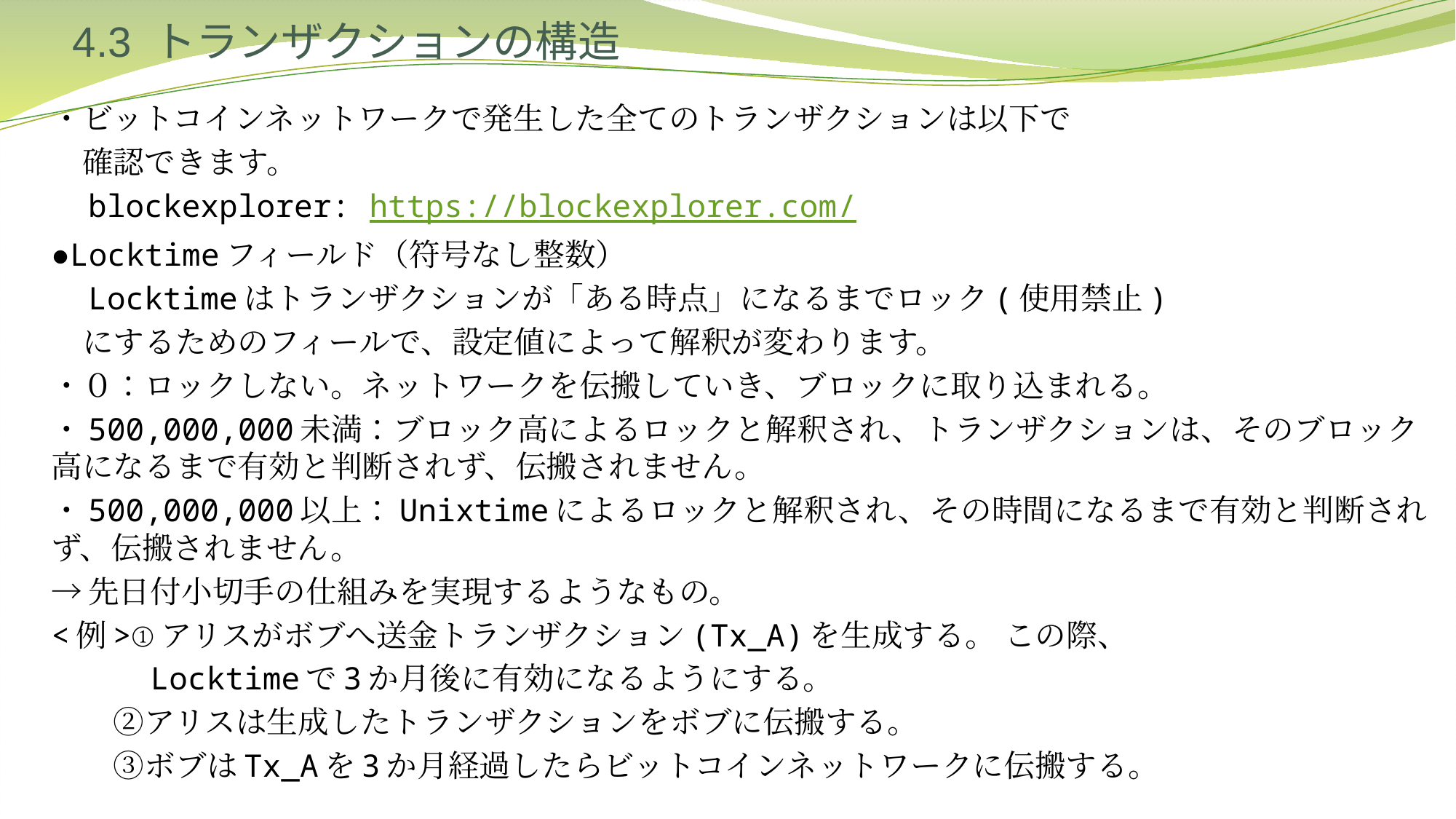

# 4.3 トランザクションの構造
・ビットコインネットワークで発生した全てのトランザクションは以下で
　確認できます。
　blockexplorer: https://blockexplorer.com/
●Locktimeフィールド（符号なし整数）
　Locktimeはトランザクションが「ある時点」になるまでロック(使用禁止)
　にするためのフィールで、設定値によって解釈が変わります。
・０：ロックしない。ネットワークを伝搬していき、ブロックに取り込まれる。
・500,000,000未満：ブロック高によるロックと解釈され、トランザクションは、そのブロック高になるまで有効と判断されず、伝搬されません。
・500,000,000以上：Unixtimeによるロックと解釈され、その時間になるまで有効と判断されず、伝搬されません。
→先日付小切手の仕組みを実現するようなもの。
<例>①アリスがボブへ送金トランザクション(Tx_A)を生成する。 この際、
　　　Locktimeで3か月後に有効になるようにする。
　　②アリスは生成したトランザクションをボブに伝搬する。
　　③ボブはTx_Aを3か月経過したらビットコインネットワークに伝搬する。